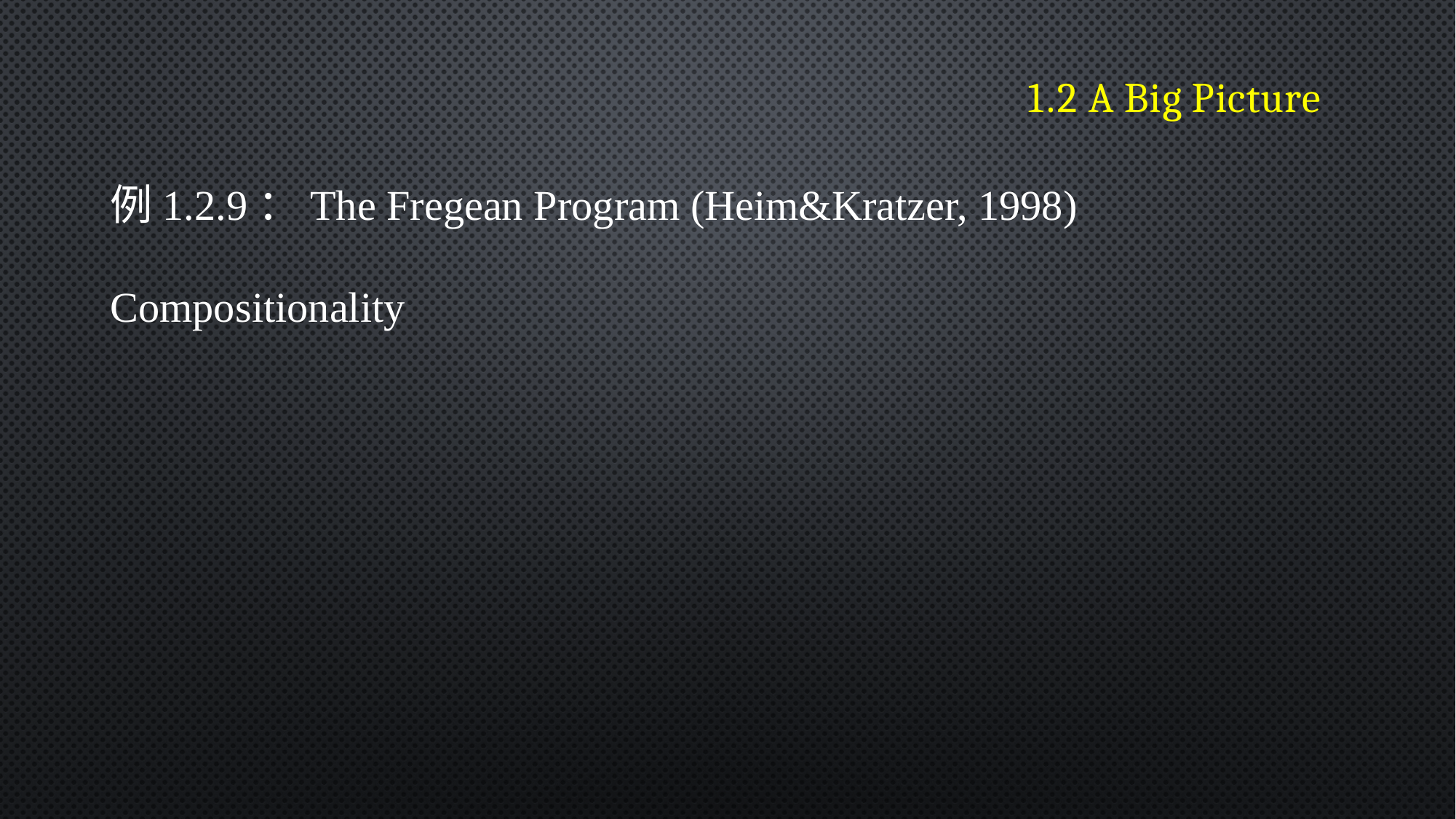

1.2 A Big Picture
例1.2.9：The Fregean Program (Heim&Kratzer, 1998)

Compositionality